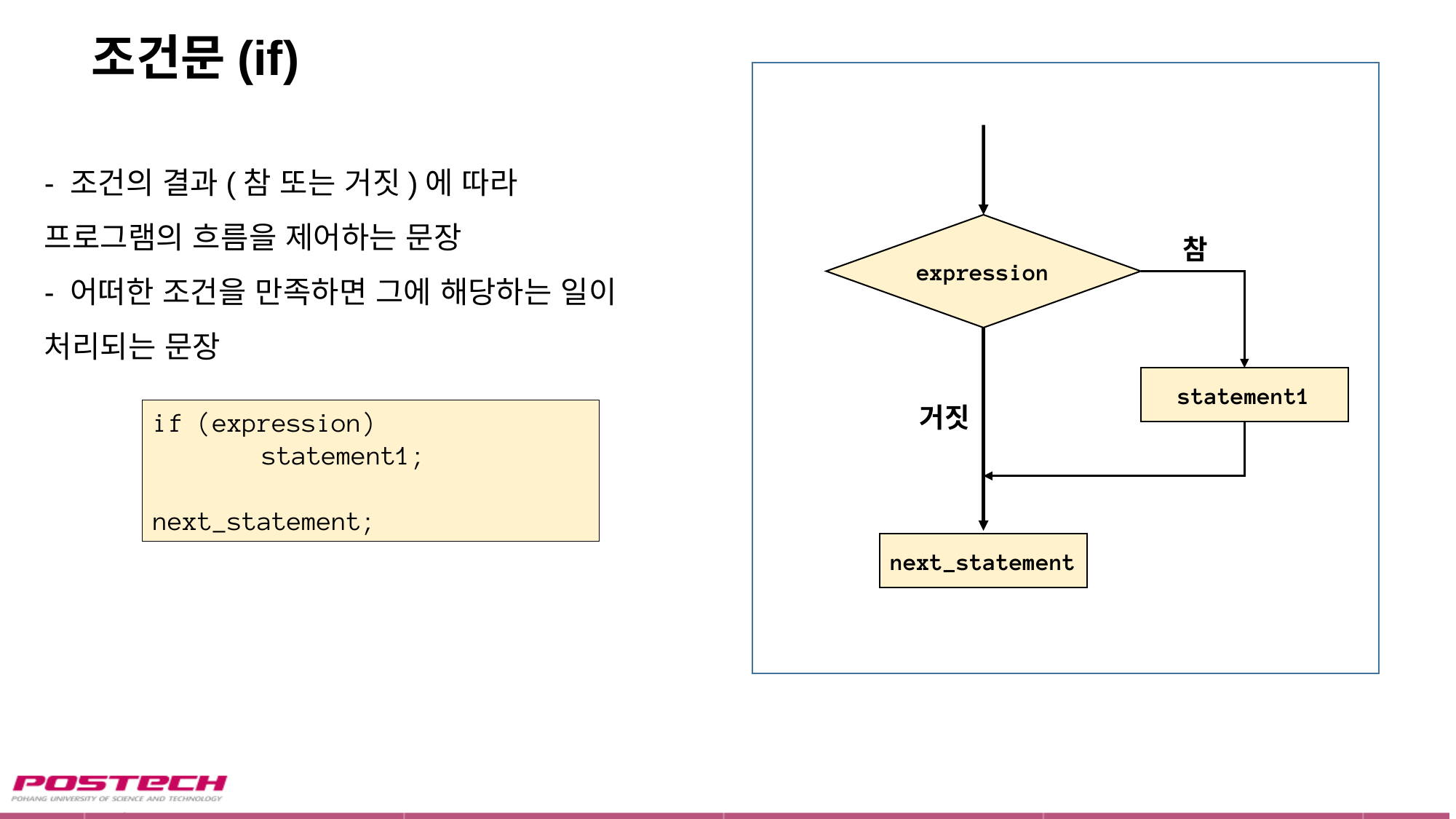

# 조건문(if)

- 조건의 결과(참 또는 거짓)에 따라 프로그램의 흐름을 제어하는 문장
- 어떠한 조건을 만족하면 그에 해당하는 일이 처리되는 문장
expression
참
statement1
거짓
if (expression)
	statement1;

next_statement;
next_statement